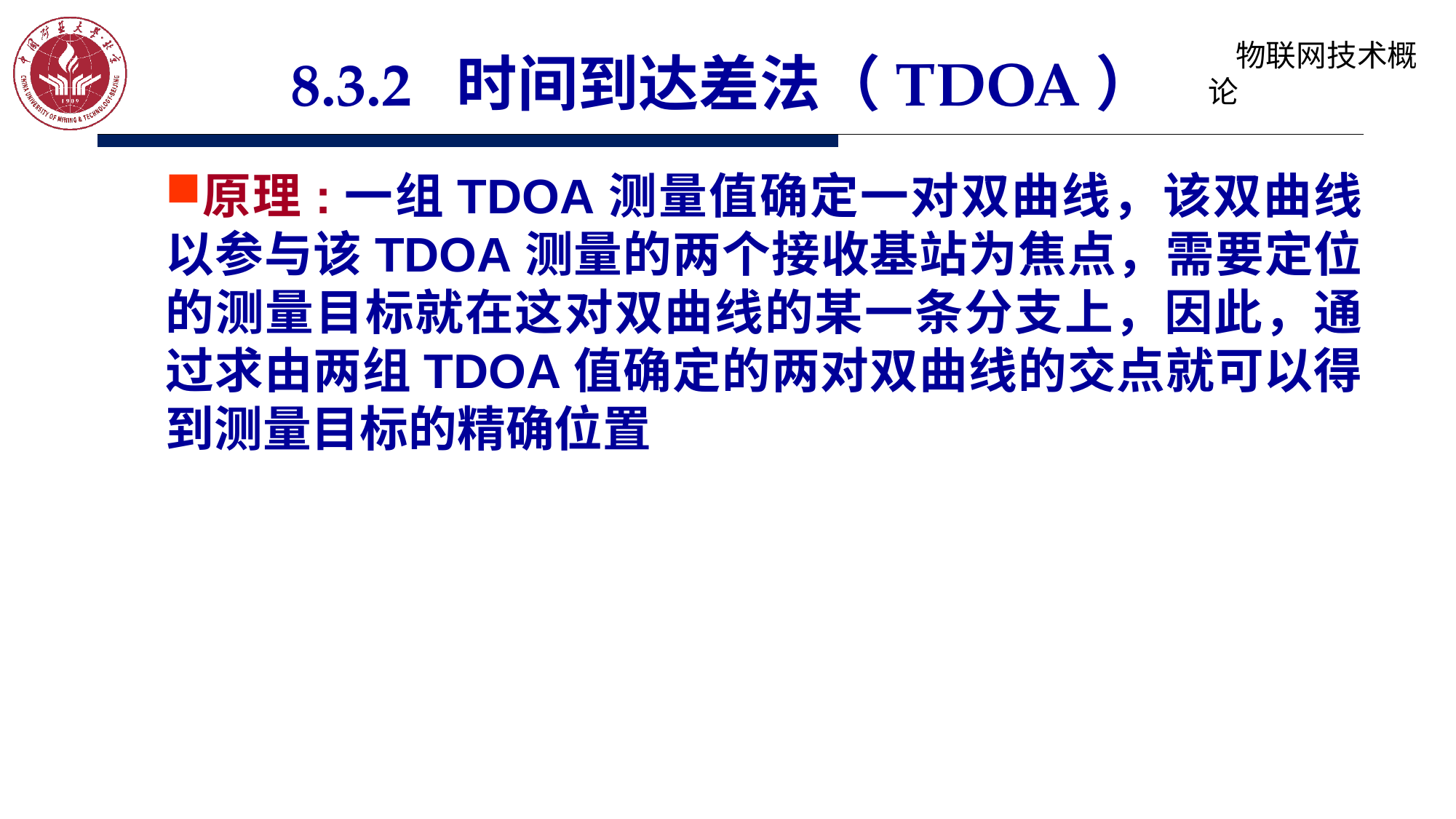

# 8.3.2  时间到达差法（TDOA）
原理:一组TDOA测量值确定一对双曲线，该双曲线以参与该TDOA测量的两个接收基站为焦点，需要定位的测量目标就在这对双曲线的某一条分支上，因此，通过求由两组TDOA值确定的两对双曲线的交点就可以得到测量目标的精确位置